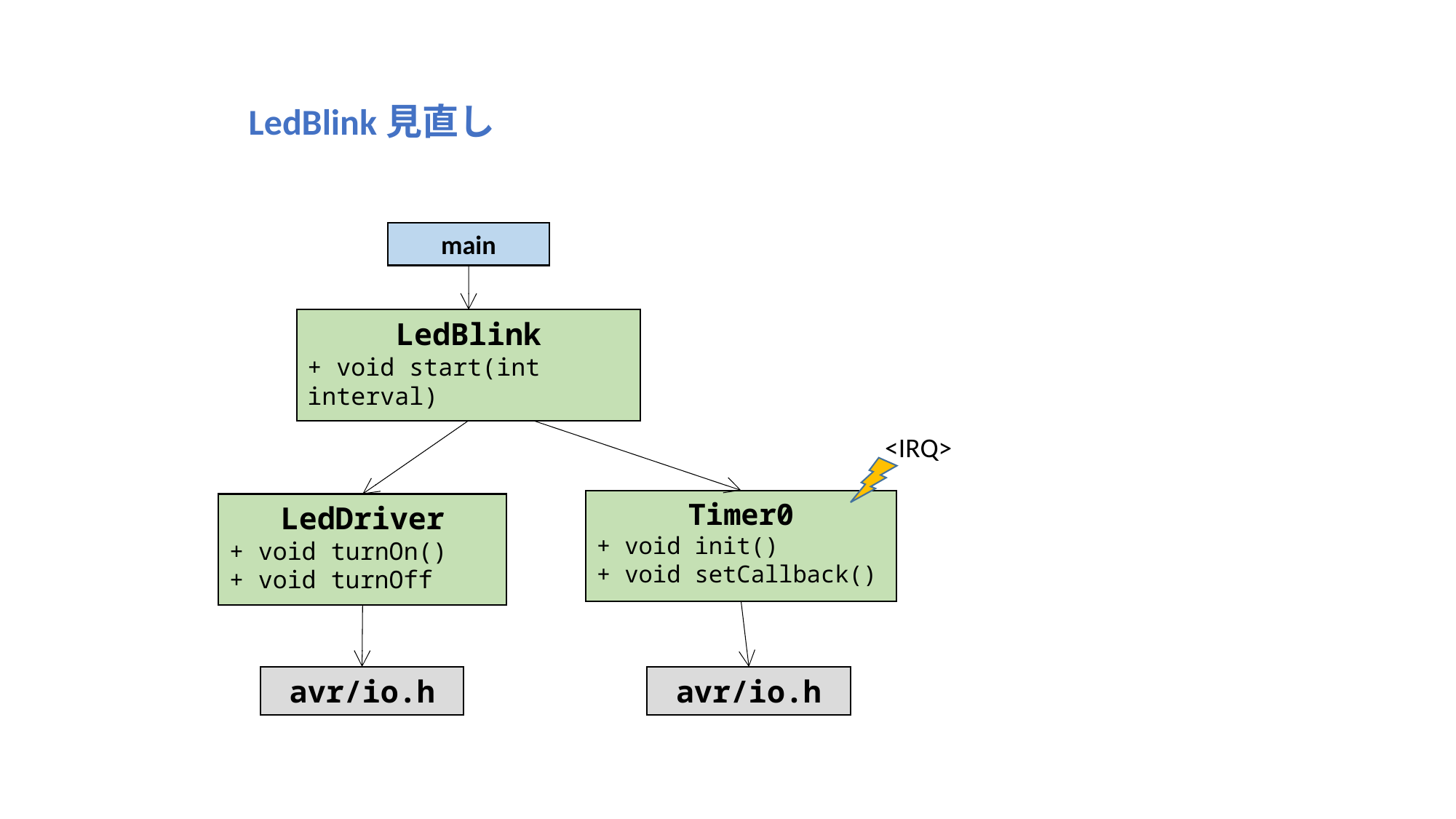

LedBlink見直し
main
LedBlink
+ void start(int interval)
<IRQ>

Timer0
+ void init()
+ void setCallback()

LedDriver
+ void turnOn()
+ void turnOff
avr/io.h
avr/io.h